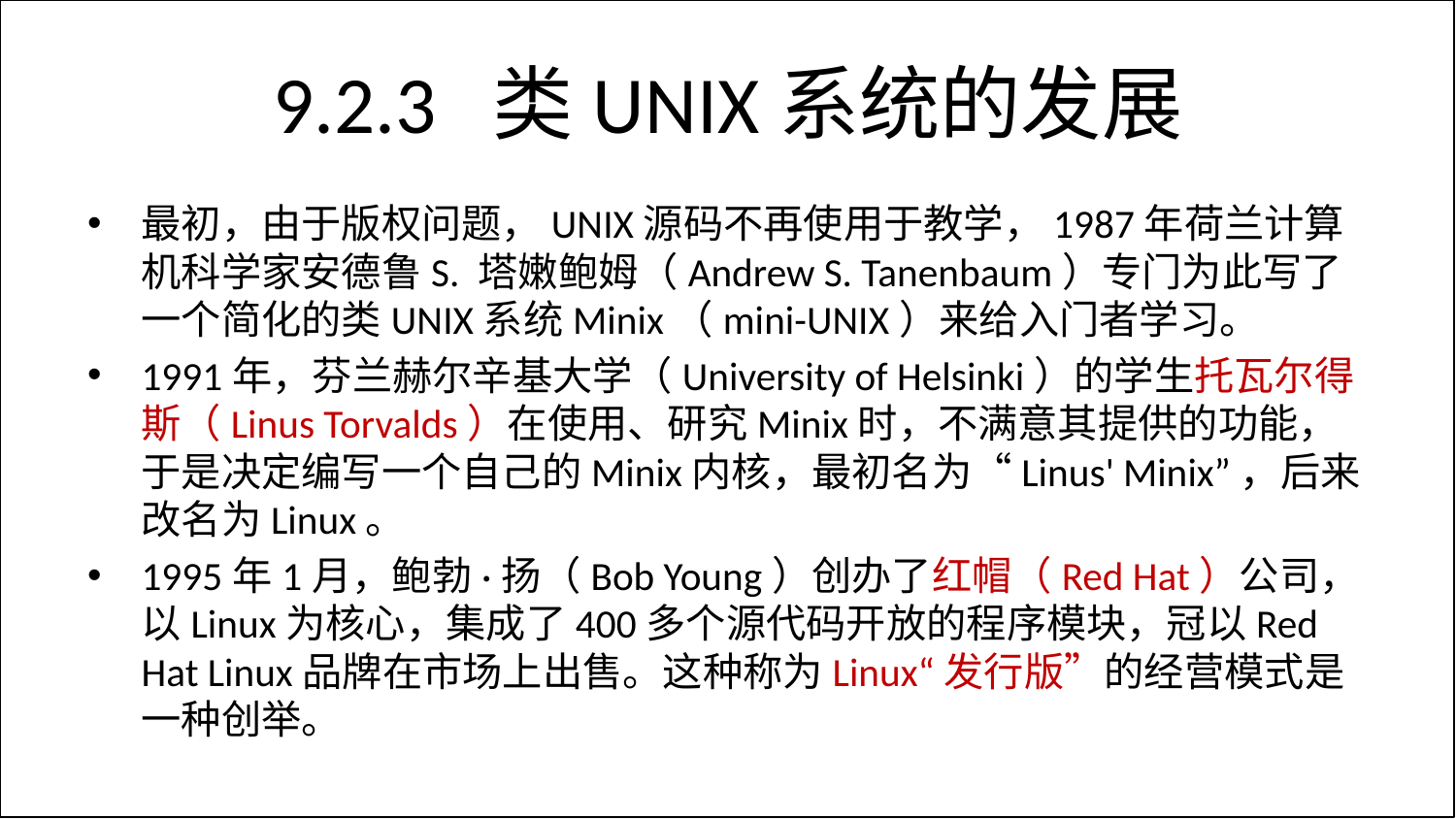

# 9.2.3  类UNIX系统的发展
最初，由于版权问题，UNIX源码不再使用于教学，1987年荷兰计算机科学家安德鲁S. 塔嫩鲍姆（Andrew S. Tanenbaum）专门为此写了一个简化的类UNIX系统Minix（mini-UNIX）来给入门者学习。
1991年，芬兰赫尔辛基大学（University of Helsinki）的学生托瓦尔得斯（Linus Torvalds）在使用、研究Minix时，不满意其提供的功能，于是决定编写一个自己的Minix内核，最初名为“Linus' Minix”，后来改名为Linux。
1995年1月，鲍勃·扬（Bob Young）创办了红帽（Red Hat）公司，以Linux为核心，集成了400多个源代码开放的程序模块，冠以Red Hat Linux品牌在市场上出售。这种称为Linux“发行版”的经营模式是一种创举。